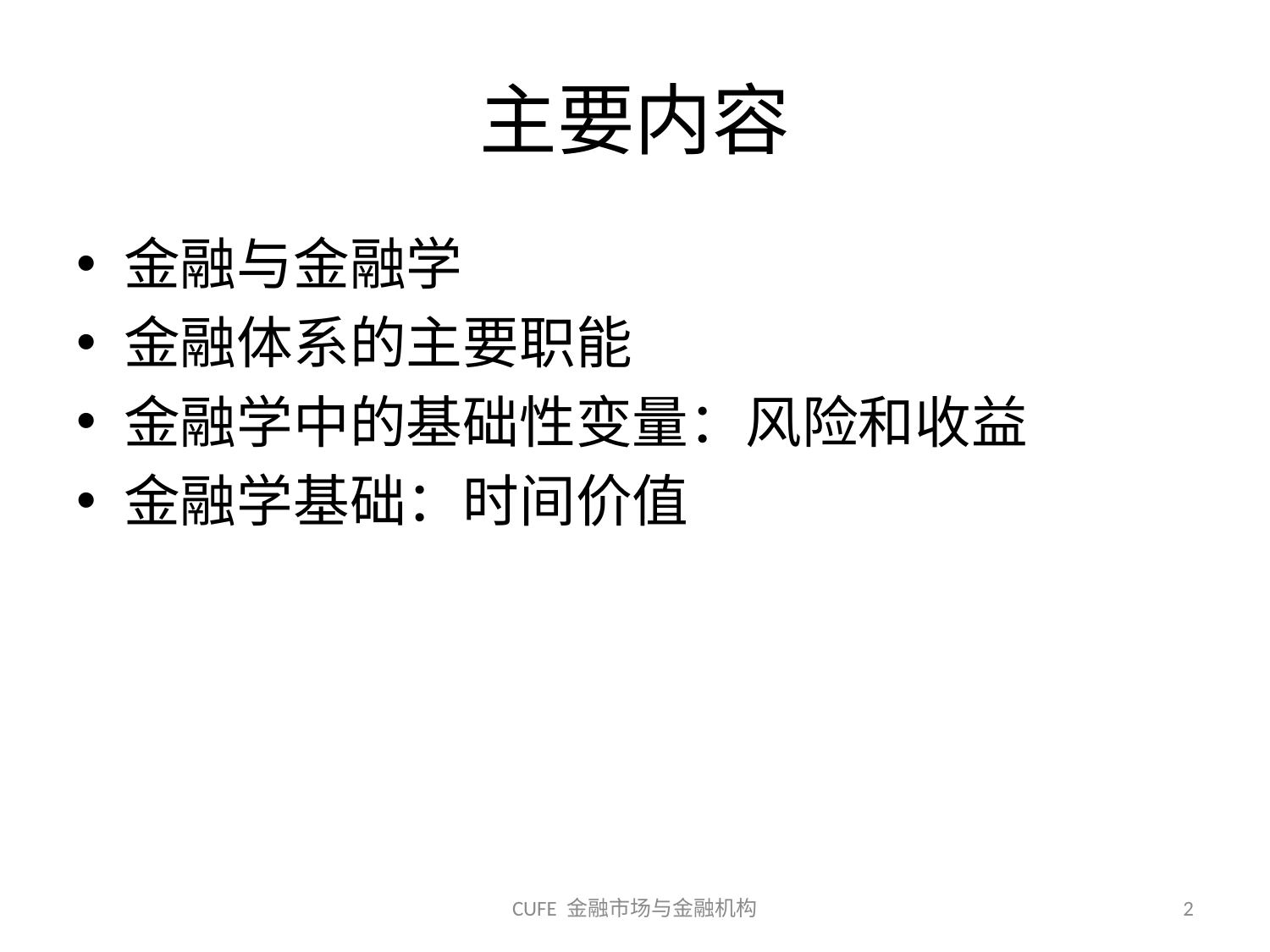

# 主要内容
金融与金融学
金融体系的主要职能
金融学中的基础性变量：风险和收益
金融学基础：时间价值
CUFE 金融市场与金融机构
2